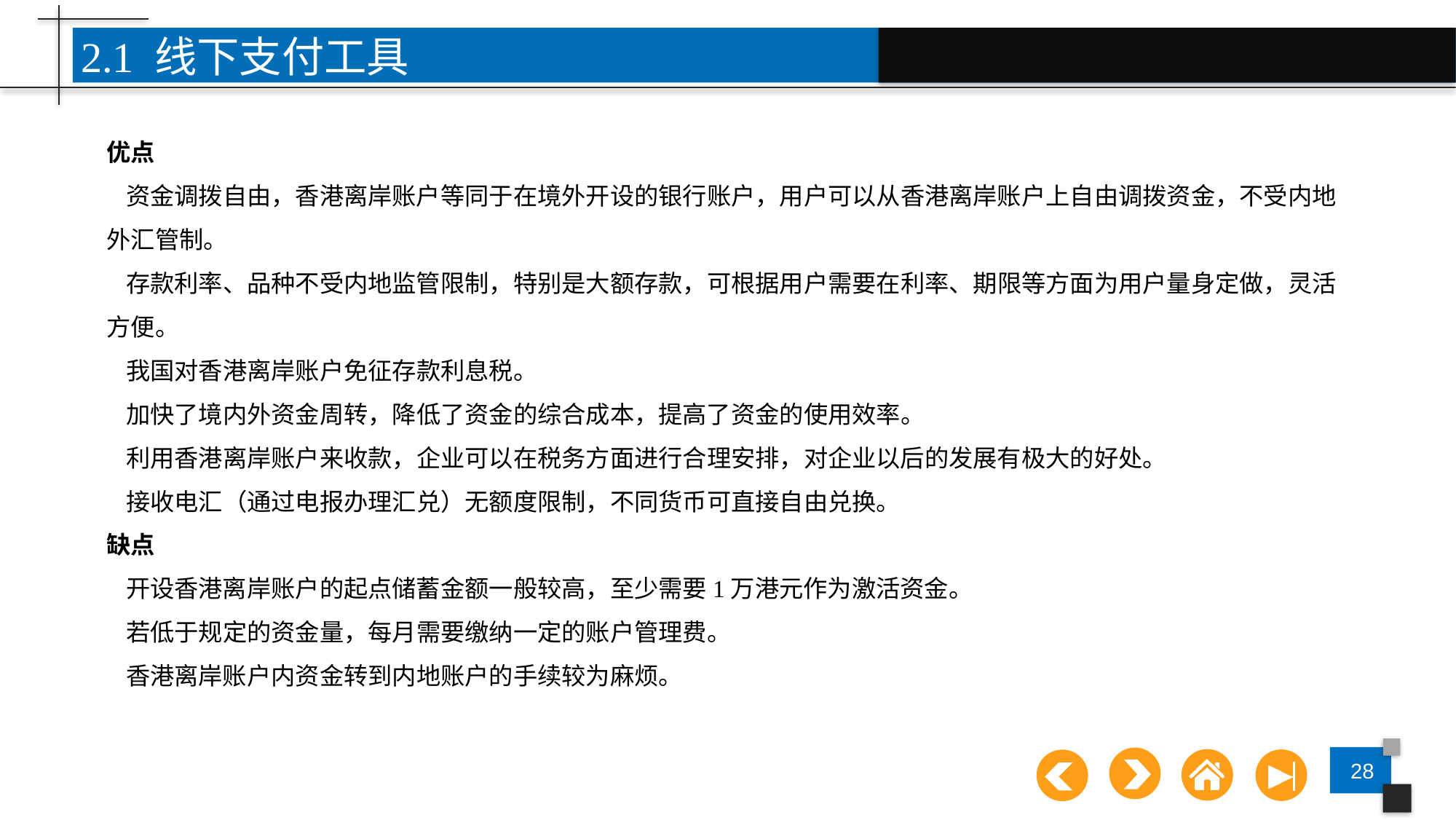

2.1 线下支付工具
优点
  资金调拨自由，香港离岸账户等同于在境外开设的银行账户，用户可以从香港离岸账户上自由调拨资金，不受内地外汇管制。
  存款利率、品种不受内地监管限制，特别是大额存款，可根据用户需要在利率、期限等方面为用户量身定做，灵活方便。
  我国对香港离岸账户免征存款利息税。
  加快了境内外资金周转，降低了资金的综合成本，提高了资金的使用效率。
  利用香港离岸账户来收款，企业可以在税务方面进行合理安排，对企业以后的发展有极大的好处。
  接收电汇（通过电报办理汇兑）无额度限制，不同货币可直接自由兑换。
缺点
  开设香港离岸账户的起点储蓄金额一般较高，至少需要1万港元作为激活资金。
  若低于规定的资金量，每月需要缴纳一定的账户管理费。
  香港离岸账户内资金转到内地账户的手续较为麻烦。